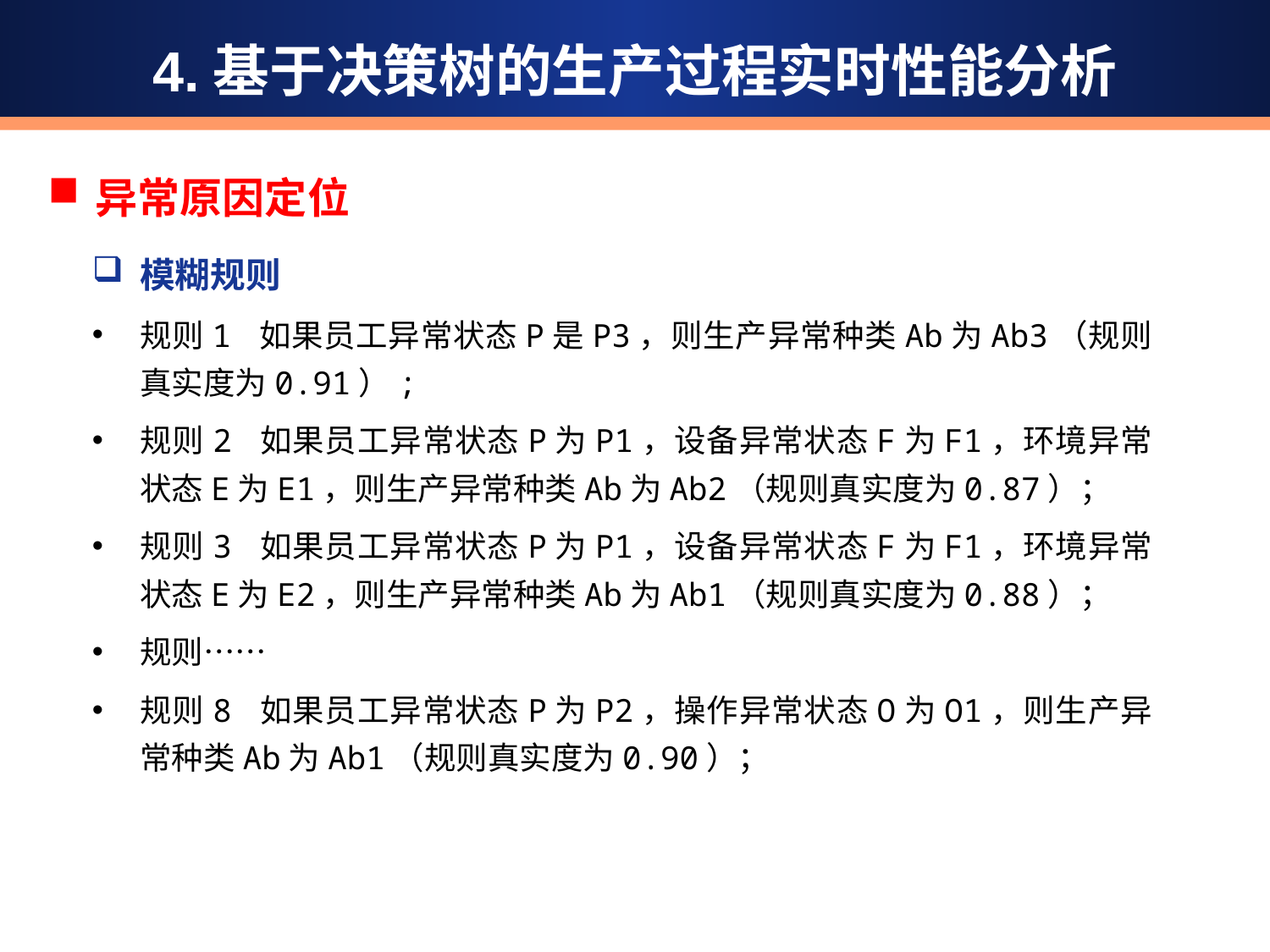

4.基于决策树的生产过程实时性能分析
异常原因定位
模糊规则
规则1 如果员工异常状态P是P3，则生产异常种类Ab为Ab3（规则真实度为0.91）;
规则2 如果员工异常状态P为P1，设备异常状态F为F1，环境异常状态E为E1，则生产异常种类Ab为Ab2（规则真实度为0.87）；
规则3 如果员工异常状态P为P1，设备异常状态F为F1，环境异常状态E为E2，则生产异常种类Ab为Ab1（规则真实度为0.88）；
规则……
规则8 如果员工异常状态P为P2，操作异常状态O为O1，则生产异常种类Ab为Ab1（规则真实度为0.90）；